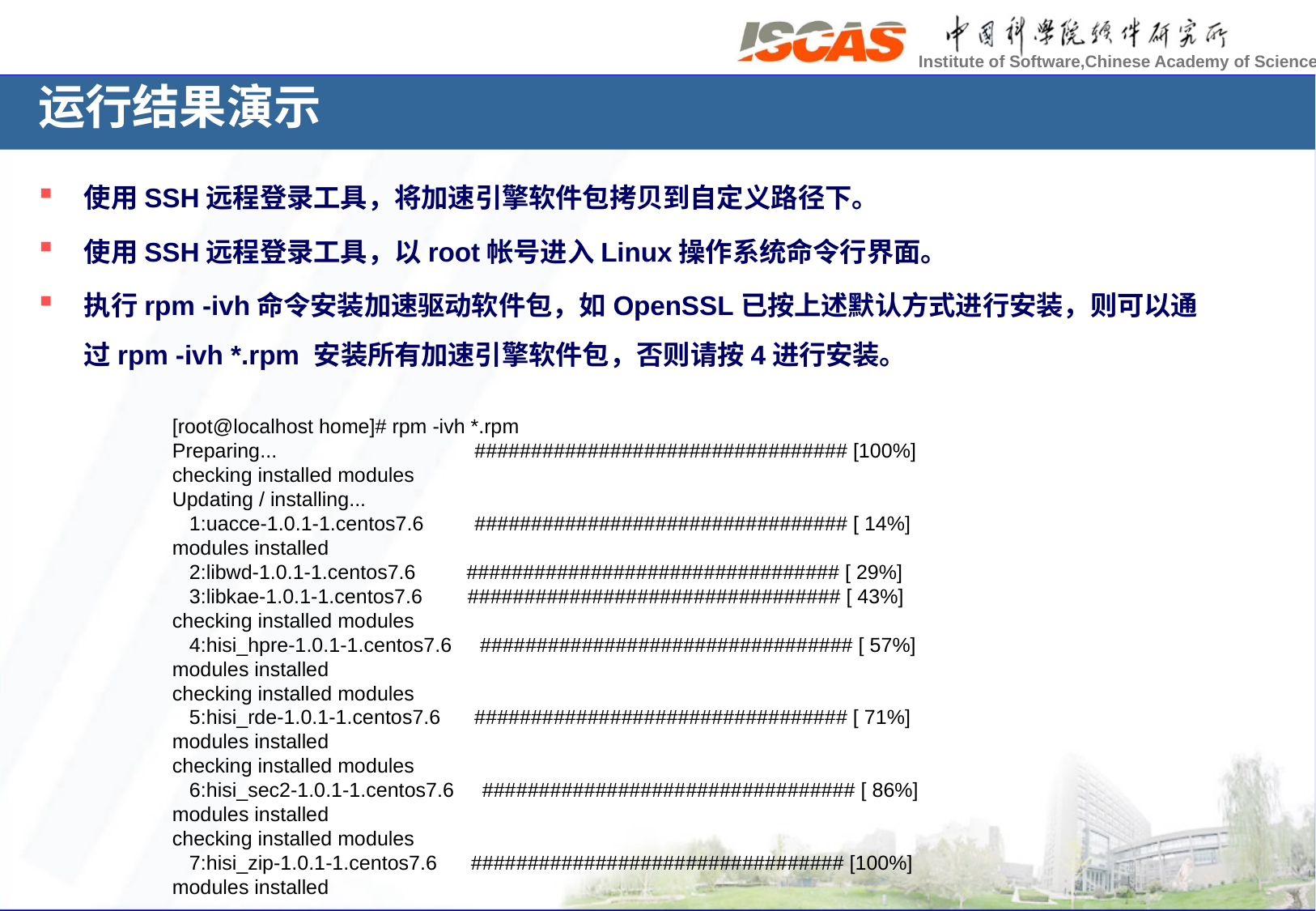

运行结果演示
使用SSH远程登录工具，将加速引擎软件包拷贝到自定义路径下。
使用SSH远程登录工具，以root帐号进入Linux操作系统命令行界面。
执行rpm -ivh命令安装加速驱动软件包，如OpenSSL已按上述默认方式进行安装，则可以通过rpm -ivh *.rpm 安装所有加速引擎软件包，否则请按4进行安装。
[root@localhost home]# rpm -ivh *.rpm
Preparing...                                   ################################# [100%]
checking installed modules
Updating / installing...
   1:uacce-1.0.1-1.centos7.6         ################################# [ 14%]
modules installed
   2:libwd-1.0.1-1.centos7.6         ################################# [ 29%]
   3:libkae-1.0.1-1.centos7.6        ################################# [ 43%]
checking installed modules
   4:hisi_hpre-1.0.1-1.centos7.6     ################################# [ 57%]
modules installed
checking installed modules
   5:hisi_rde-1.0.1-1.centos7.6      ################################# [ 71%]
modules installed
checking installed modules
   6:hisi_sec2-1.0.1-1.centos7.6     ################################# [ 86%]
modules installed
checking installed modules
   7:hisi_zip-1.0.1-1.centos7.6      ################################# [100%]
modules installed